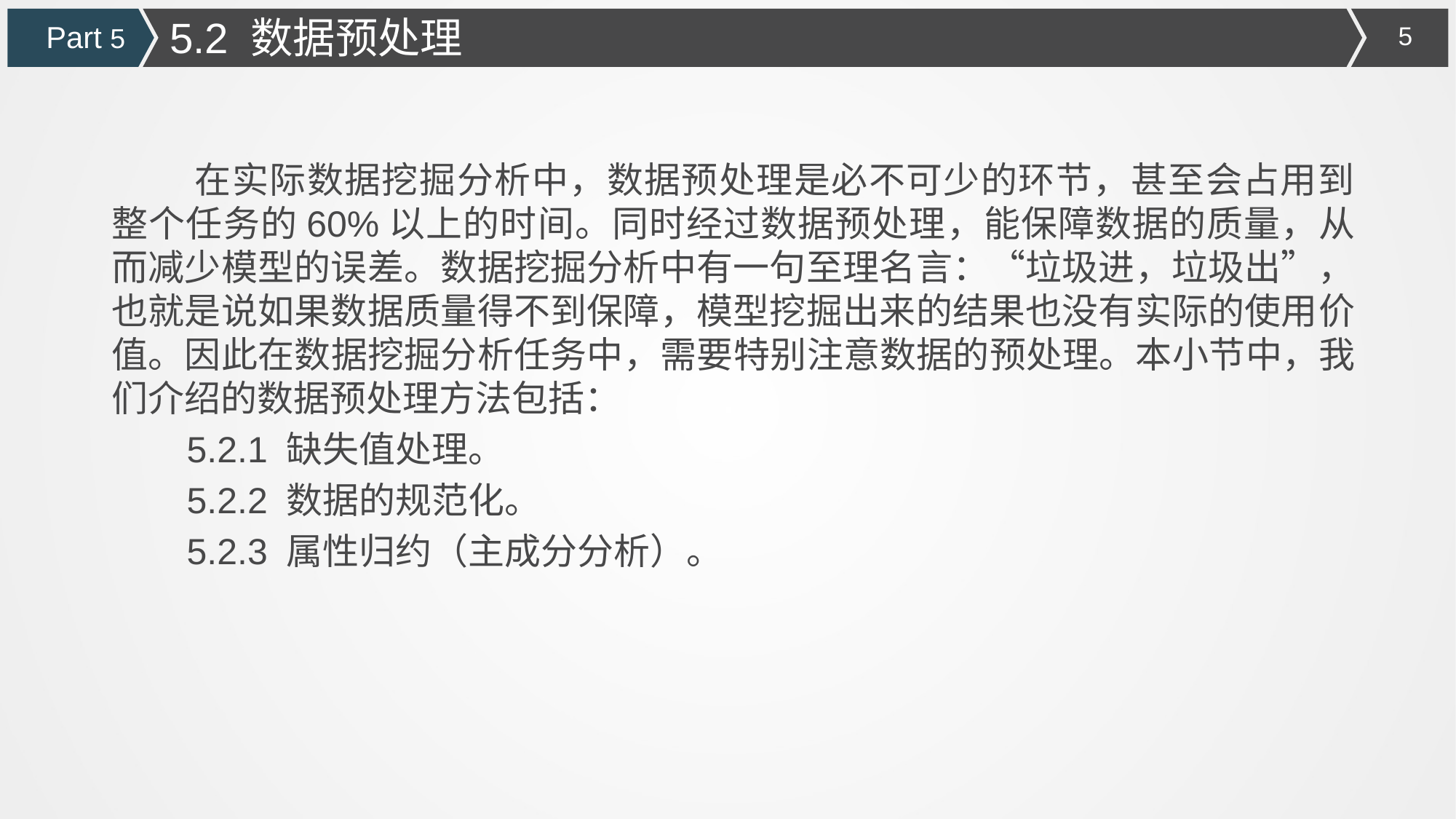

5.2 数据预处理
Part 5
  在实际数据挖掘分析中，数据预处理是必不可少的环节，甚至会占用到整个任务的60%以上的时间。同时经过数据预处理，能保障数据的质量，从而减少模型的误差。数据挖掘分析中有一句至理名言：“垃圾进，垃圾出”，也就是说如果数据质量得不到保障，模型挖掘出来的结果也没有实际的使用价值。因此在数据挖掘分析任务中，需要特别注意数据的预处理。本小节中，我们介绍的数据预处理方法包括：
  5.2.1 缺失值处理。
  5.2.2 数据的规范化。
  5.2.3 属性归约（主成分分析）。